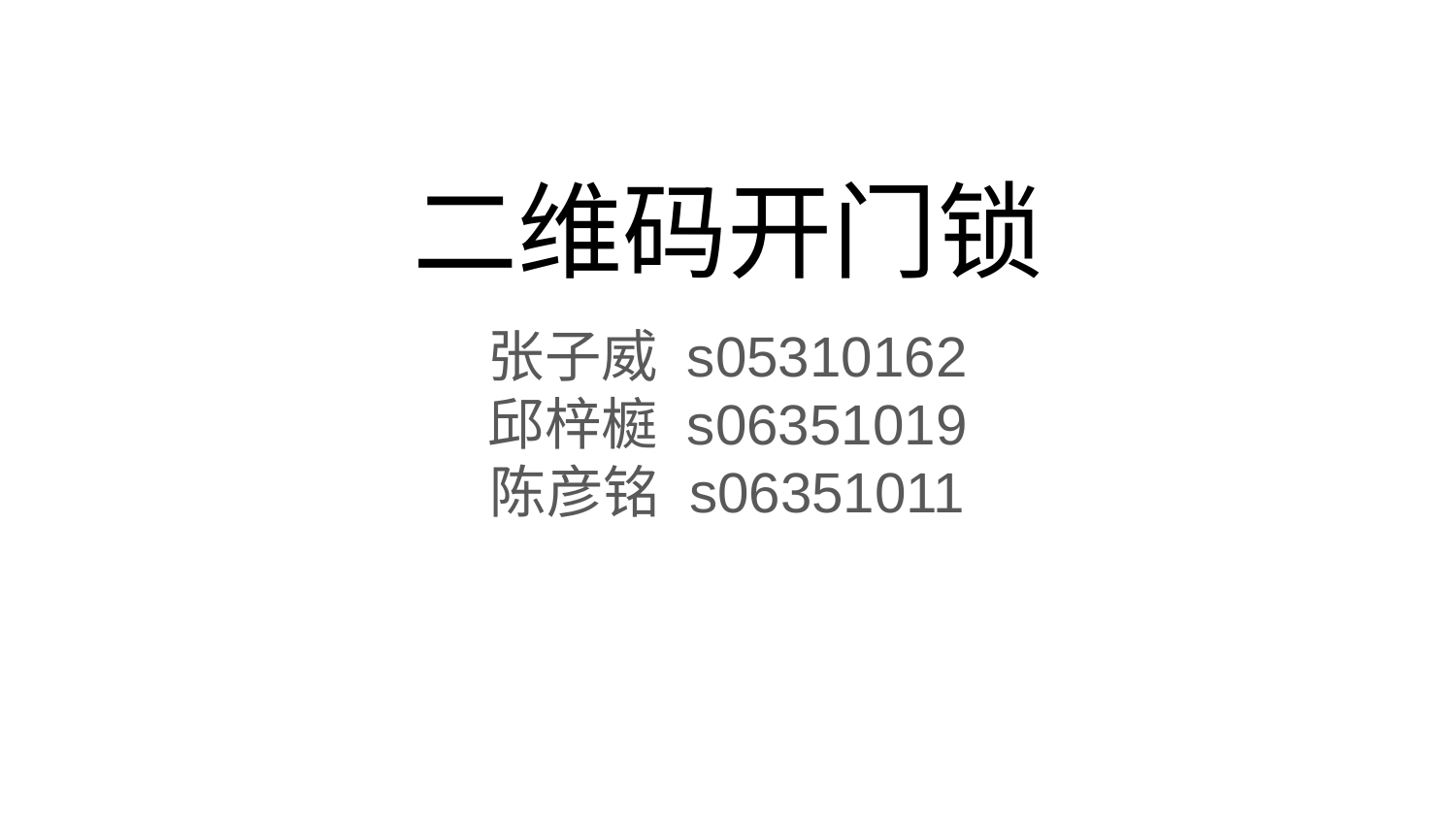

# 二维码开门锁
张子威 s05310162
邱梓榳 s06351019
陈彦铭 s06351011